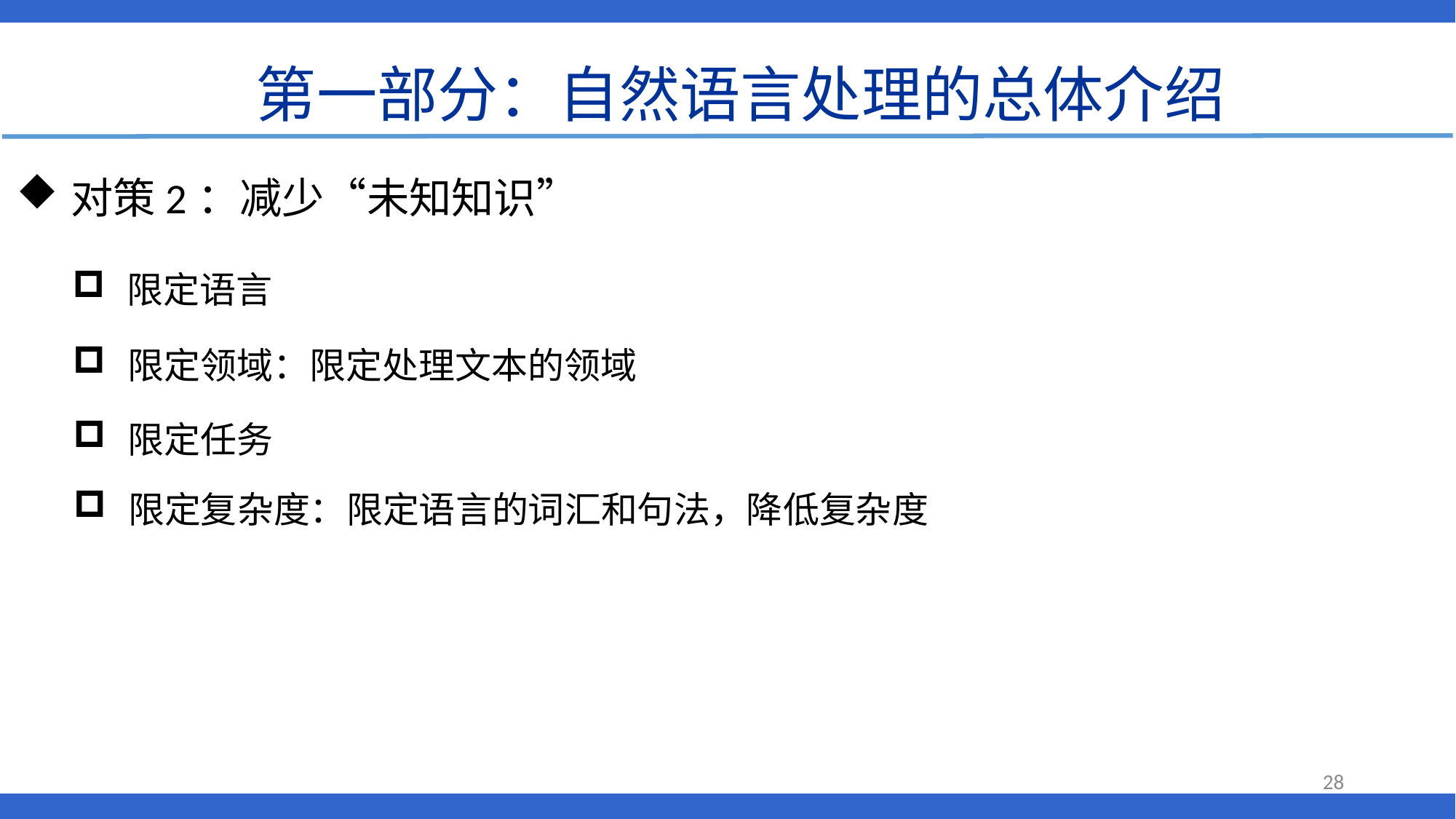

第一部分：自然语言处理的总体介绍
对策2：减少“未知知识”
限定语言
限定领域：限定处理文本的领域
限定任务
限定复杂度：限定语言的词汇和句法，降低复杂度
28